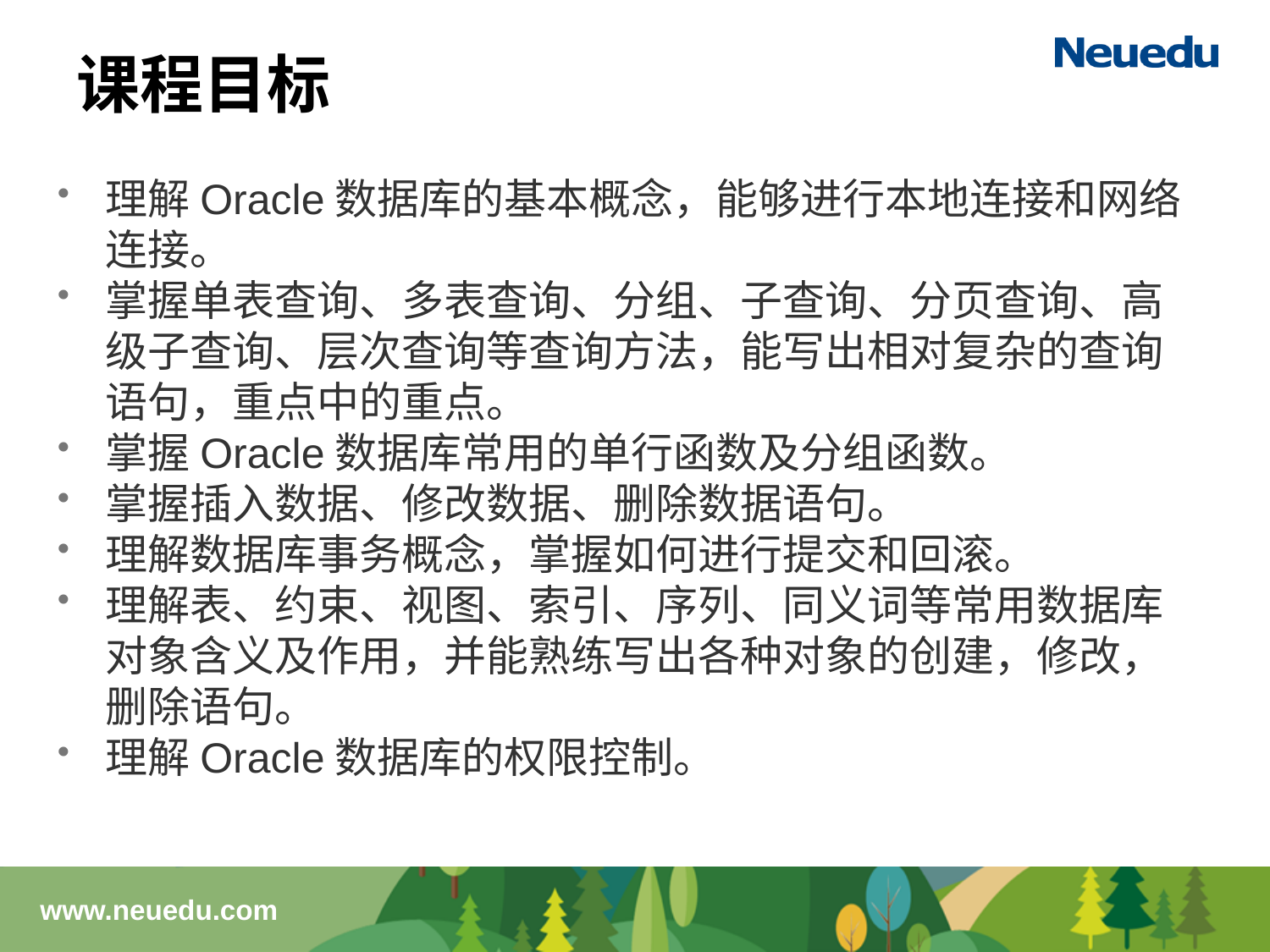

# 课程目标
理解Oracle数据库的基本概念，能够进行本地连接和网络连接。
掌握单表查询、多表查询、分组、子查询、分页查询、高级子查询、层次查询等查询方法，能写出相对复杂的查询语句，重点中的重点。
掌握Oracle数据库常用的单行函数及分组函数。
掌握插入数据、修改数据、删除数据语句。
理解数据库事务概念，掌握如何进行提交和回滚。
理解表、约束、视图、索引、序列、同义词等常用数据库对象含义及作用，并能熟练写出各种对象的创建，修改，删除语句。
理解Oracle数据库的权限控制。